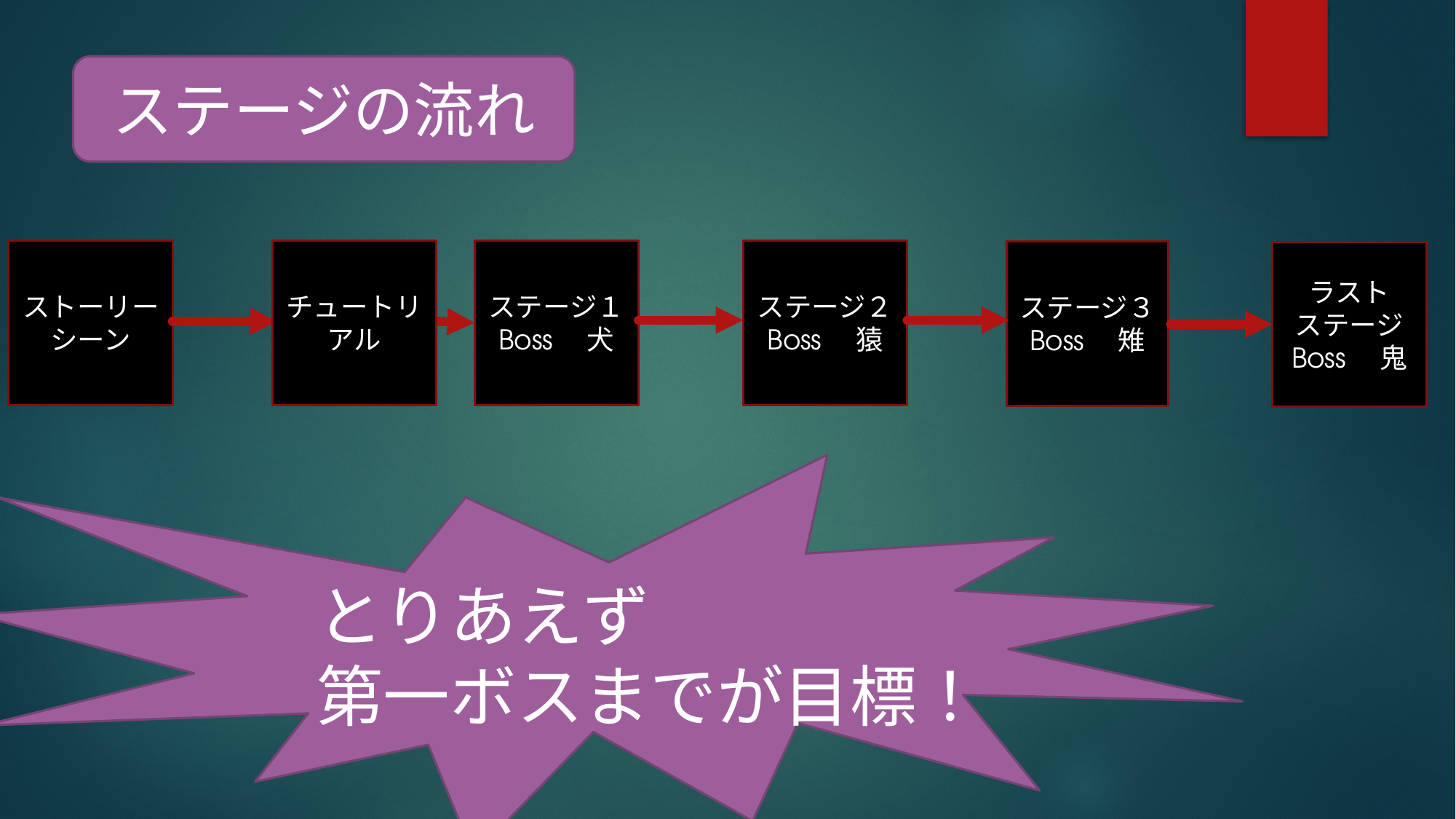

# ステージの流れ
ステージの流れ
ストーリーシーン
チュートリアル
ステージ１
Boss　犬
ステージ２
Boss　猿
ステージ３
Boss　雉
ラスト
ステージ
Boss　鬼

とりあえず
第一ボスまでが目標！